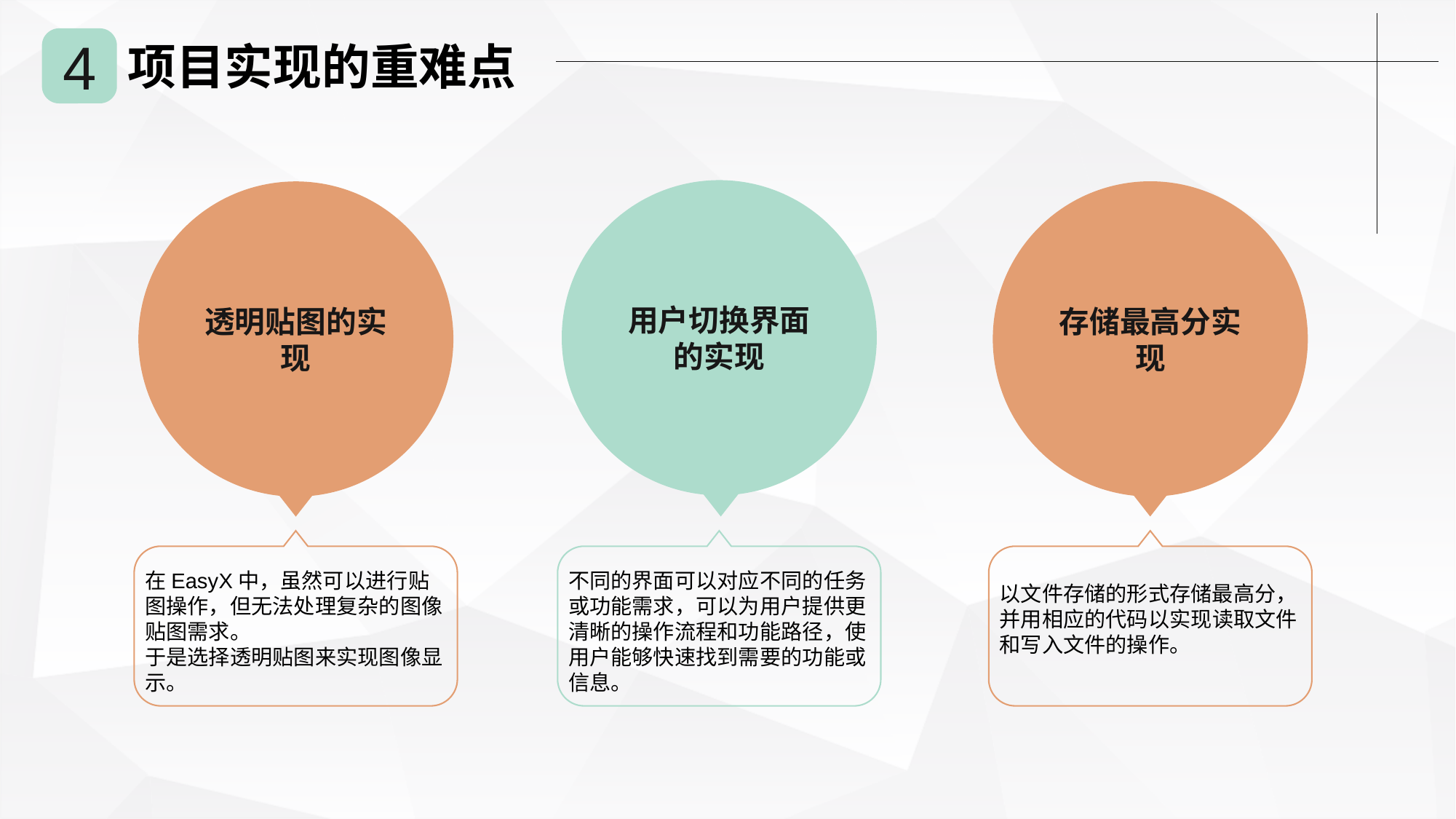

4
项目实现的重难点
用户切换界面的实现

存储最高分实现

透明贴图的实现

在EasyX中，虽然可以进行贴图操作，但无法处理复杂的图像贴图需求。
于是选择透明贴图来实现图像显示。

不同的界面可以对应不同的任务或功能需求，可以为用户提供更清晰的操作流程和功能路径，使用户能够快速找到需要的功能或信息。
以文件存储的形式存储最高分，并用相应的代码以实现读取文件和写入文件的操作。